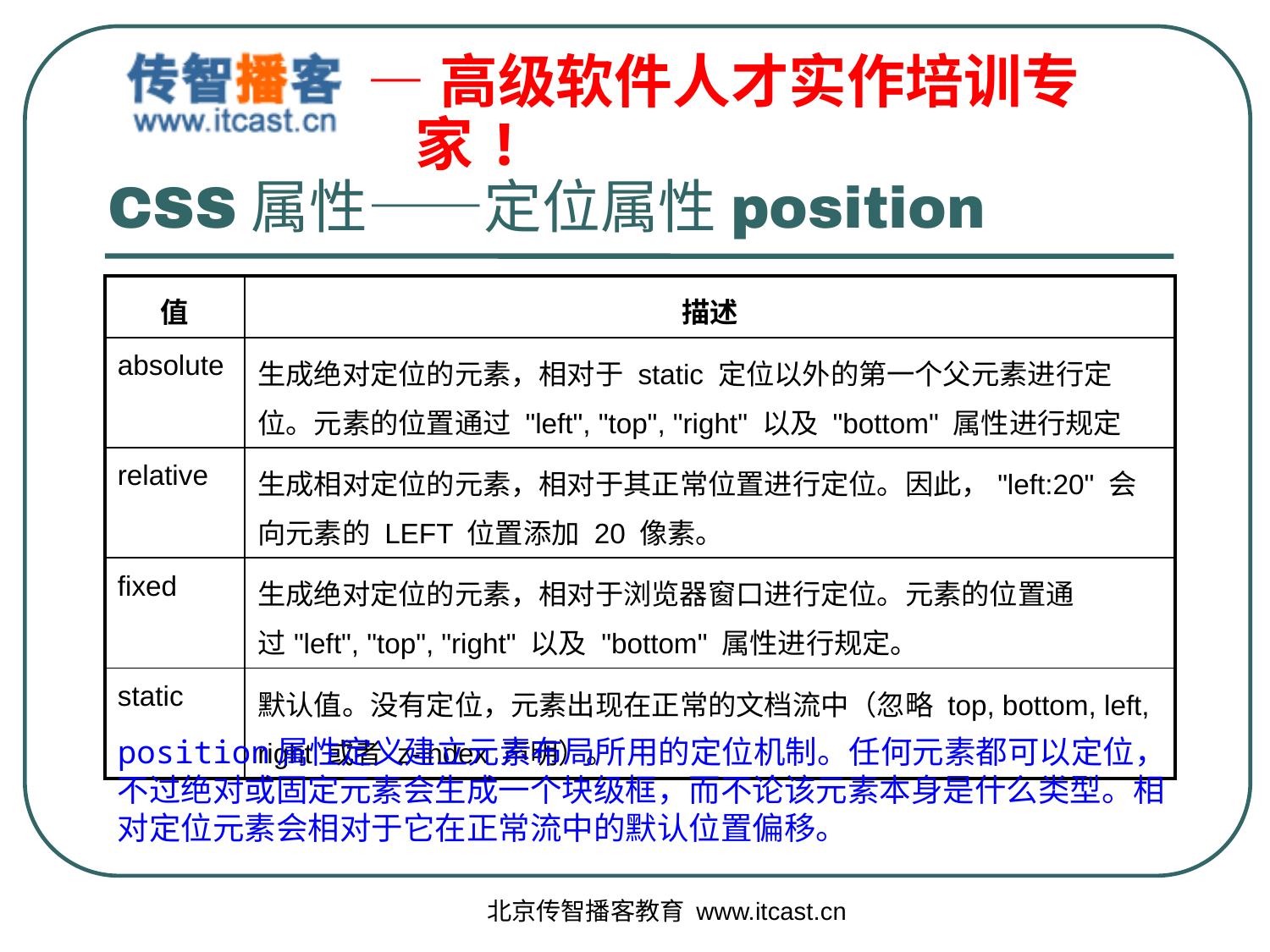

# CSS属性——定位属性position
| 值 | 描述 |
| --- | --- |
| absolute | 生成绝对定位的元素，相对于 static 定位以外的第一个父元素进行定位。元素的位置通过 "left", "top", "right" 以及 "bottom" 属性进行规定 |
| relative | 生成相对定位的元素，相对于其正常位置进行定位。因此，"left:20" 会向元素的 LEFT 位置添加 20 像素。 |
| fixed | 生成绝对定位的元素，相对于浏览器窗口进行定位。元素的位置通过"left", "top", "right" 以及 "bottom" 属性进行规定。 |
| static | 默认值。没有定位，元素出现在正常的文档流中（忽略 top, bottom, left, right 或者 z-index 声明）。 |
position属性定义建立元素布局所用的定位机制。任何元素都可以定位，不过绝对或固定元素会生成一个块级框，而不论该元素本身是什么类型。相对定位元素会相对于它在正常流中的默认位置偏移。